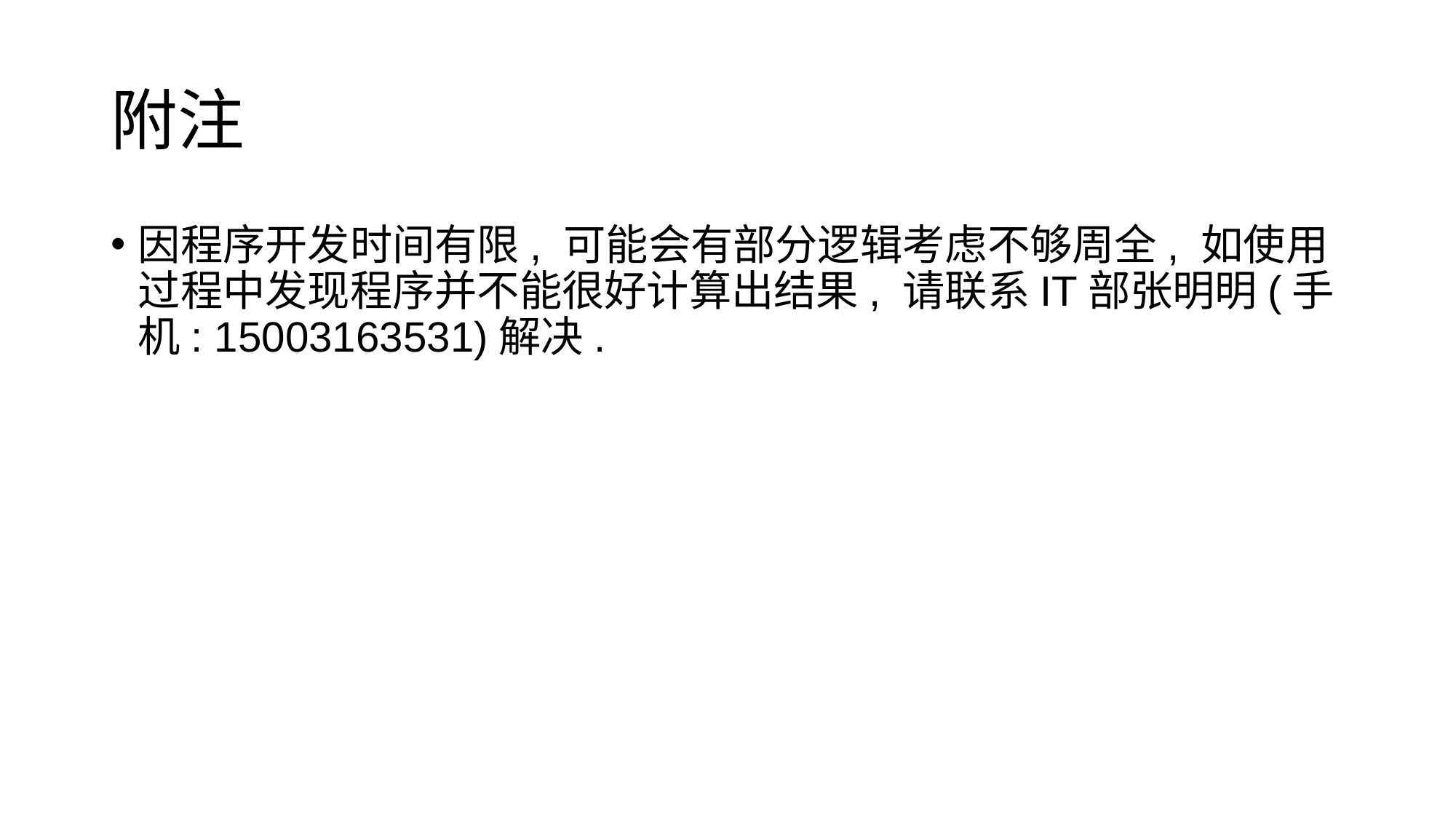

# 附注
因程序开发时间有限, 可能会有部分逻辑考虑不够周全, 如使用过程中发现程序并不能很好计算出结果, 请联系IT部张明明(手机: 15003163531)解决.